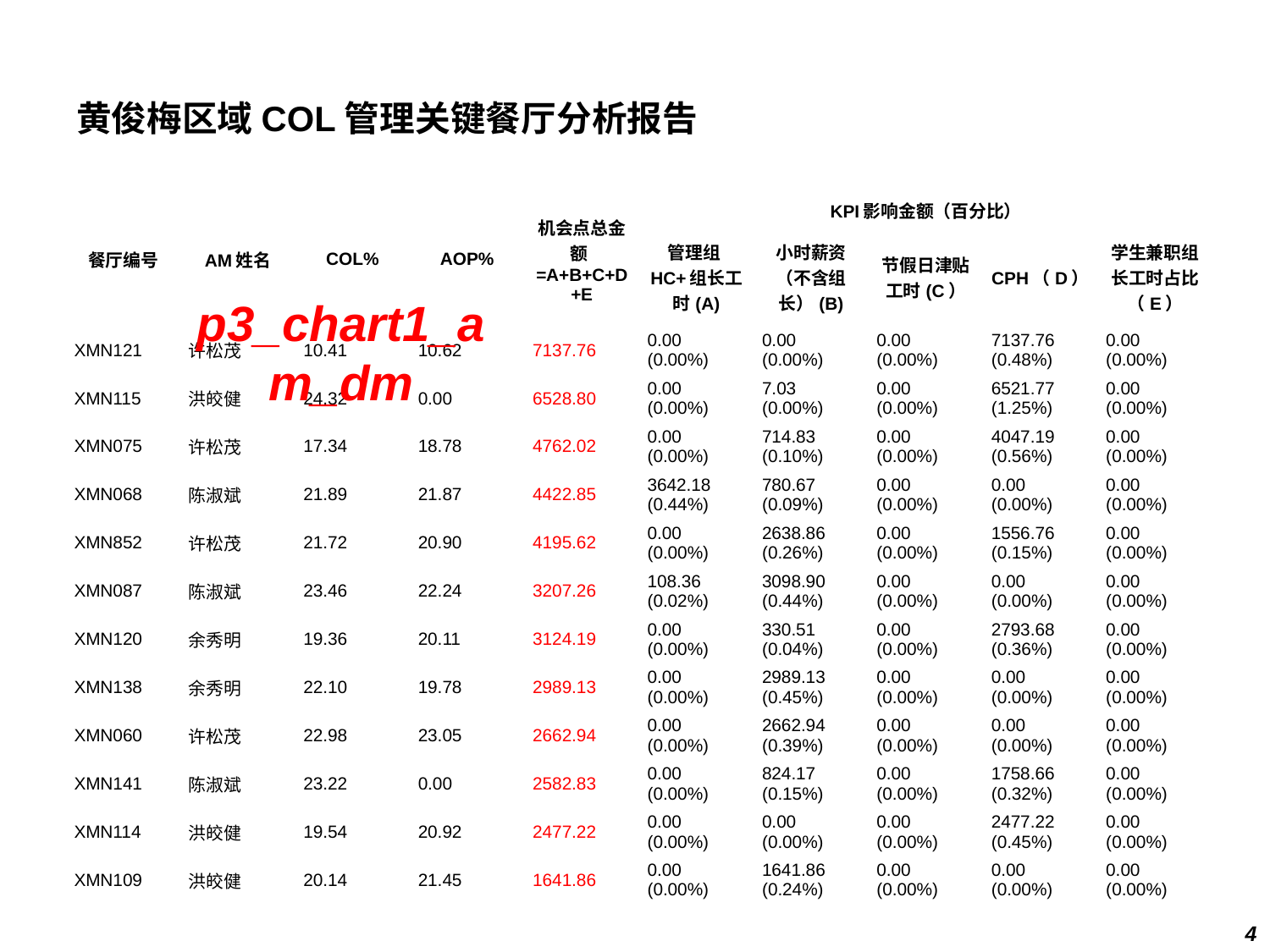

# 黄俊梅区域COL管理关键餐厅分析报告
| 餐厅编号 | AM姓名 | COL% | AOP% | 机会点总金额=A+B+C+D+E | KPI影响金额（百分比） |  |  |  |  |
| --- | --- | --- | --- | --- | --- | --- | --- | --- | --- |
|  |  |  |  |  | 管理组HC+组长工时(A) | 小时薪资（不含组长）(B) | 节假日津贴工时(C） | CPH（D） | 学生兼职组长工时占比（E） |
| XMN121 | 许松茂 | 10.41 | 10.62 | 7137.76 | 0.00 (0.00%) | 0.00 (0.00%) | 0.00 (0.00%) | 7137.76 (0.48%) | 0.00 (0.00%) |
| XMN115 | 洪皎健 | 24.32 | 0.00 | 6528.80 | 0.00 (0.00%) | 7.03 (0.00%) | 0.00 (0.00%) | 6521.77 (1.25%) | 0.00 (0.00%) |
| XMN075 | 许松茂 | 17.34 | 18.78 | 4762.02 | 0.00 (0.00%) | 714.83 (0.10%) | 0.00 (0.00%) | 4047.19 (0.56%) | 0.00 (0.00%) |
| XMN068 | 陈淑斌 | 21.89 | 21.87 | 4422.85 | 3642.18 (0.44%) | 780.67 (0.09%) | 0.00 (0.00%) | 0.00 (0.00%) | 0.00 (0.00%) |
| XMN852 | 许松茂 | 21.72 | 20.90 | 4195.62 | 0.00 (0.00%) | 2638.86 (0.26%) | 0.00 (0.00%) | 1556.76 (0.15%) | 0.00 (0.00%) |
| XMN087 | 陈淑斌 | 23.46 | 22.24 | 3207.26 | 108.36 (0.02%) | 3098.90 (0.44%) | 0.00 (0.00%) | 0.00 (0.00%) | 0.00 (0.00%) |
| XMN120 | 余秀明 | 19.36 | 20.11 | 3124.19 | 0.00 (0.00%) | 330.51 (0.04%) | 0.00 (0.00%) | 2793.68 (0.36%) | 0.00 (0.00%) |
| XMN138 | 余秀明 | 22.10 | 19.78 | 2989.13 | 0.00 (0.00%) | 2989.13 (0.45%) | 0.00 (0.00%) | 0.00 (0.00%) | 0.00 (0.00%) |
| XMN060 | 许松茂 | 22.98 | 23.05 | 2662.94 | 0.00 (0.00%) | 2662.94 (0.39%) | 0.00 (0.00%) | 0.00 (0.00%) | 0.00 (0.00%) |
| XMN141 | 陈淑斌 | 23.22 | 0.00 | 2582.83 | 0.00 (0.00%) | 824.17 (0.15%) | 0.00 (0.00%) | 1758.66 (0.32%) | 0.00 (0.00%) |
| XMN114 | 洪皎健 | 19.54 | 20.92 | 2477.22 | 0.00 (0.00%) | 0.00 (0.00%) | 0.00 (0.00%) | 2477.22 (0.45%) | 0.00 (0.00%) |
| XMN109 | 洪皎健 | 20.14 | 21.45 | 1641.86 | 0.00 (0.00%) | 1641.86 (0.24%) | 0.00 (0.00%) | 0.00 (0.00%) | 0.00 (0.00%) |
p3_chart1_am_dm